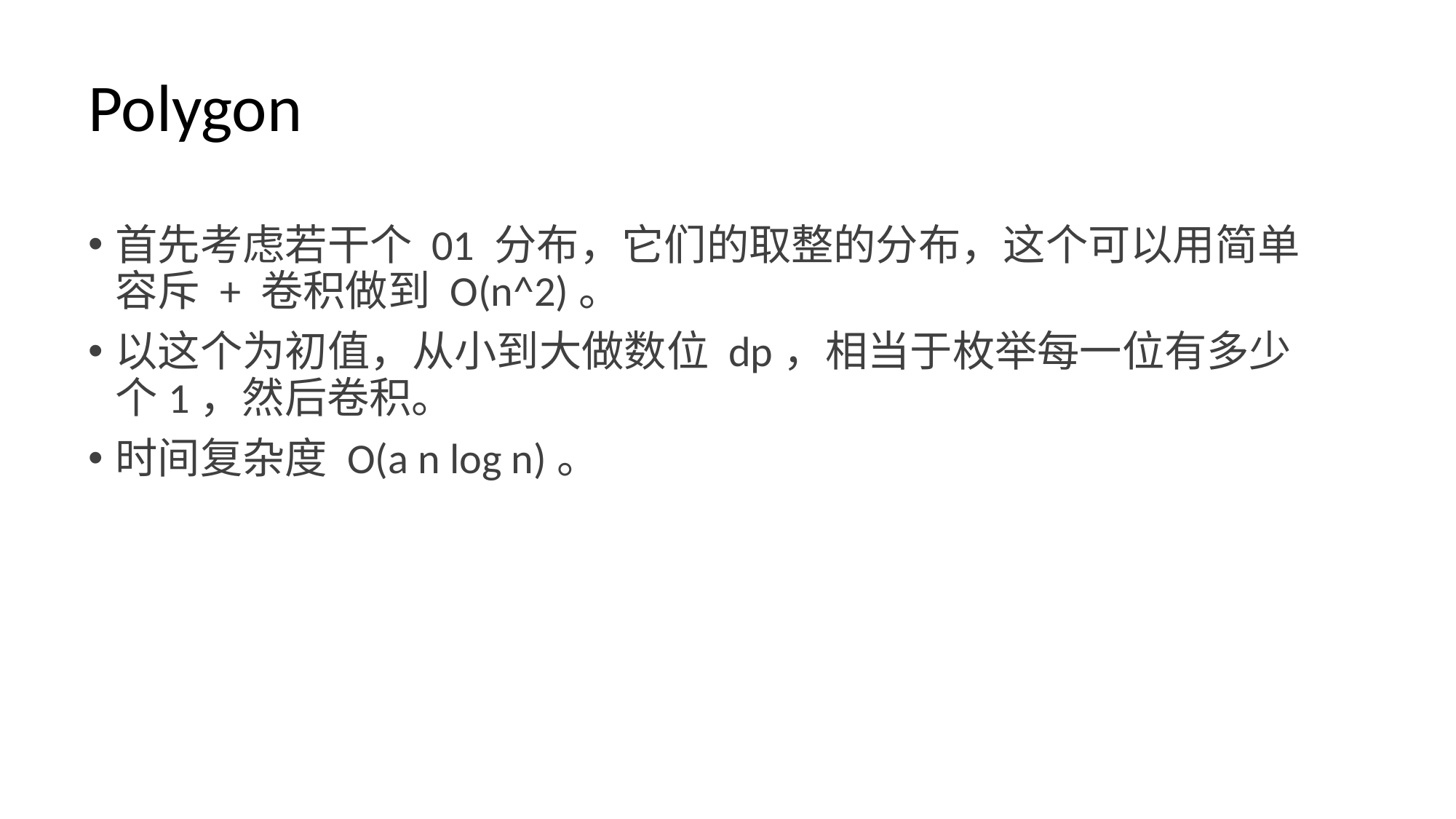

# Polygon
首先考虑若干个 01 分布，它们的取整的分布，这个可以用简单容斥 + 卷积做到 O(n^2)。
以这个为初值，从小到大做数位 dp，相当于枚举每一位有多少个1，然后卷积。
时间复杂度 O(a n log n)。